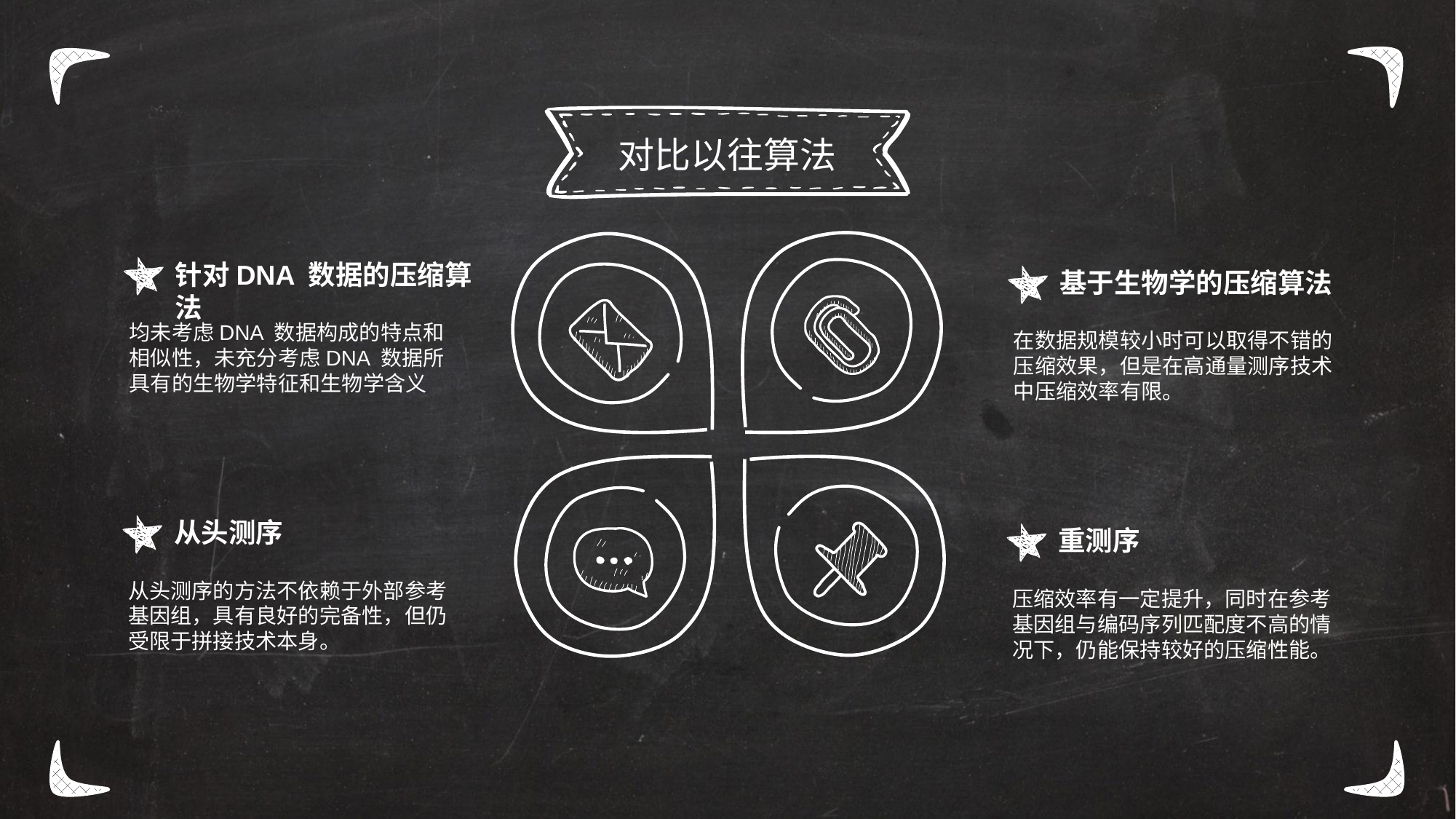

对比以往算法

针对DNA 数据的压缩算法

基于生物学的压缩算法

均未考虑DNA 数据构成的特点和相似性，未充分考虑DNA 数据所具有的生物学特征和生物学含义
在数据规模较小时可以取得不错的压缩效果，但是在高通量测序技术中压缩效率有限。

从头测序

重测序

从头测序的方法不依赖于外部参考基因组，具有良好的完备性，但仍受限于拼接技术本身。
压缩效率有一定提升，同时在参考基因组与编码序列匹配度不高的情况下，仍能保持较好的压缩性能。